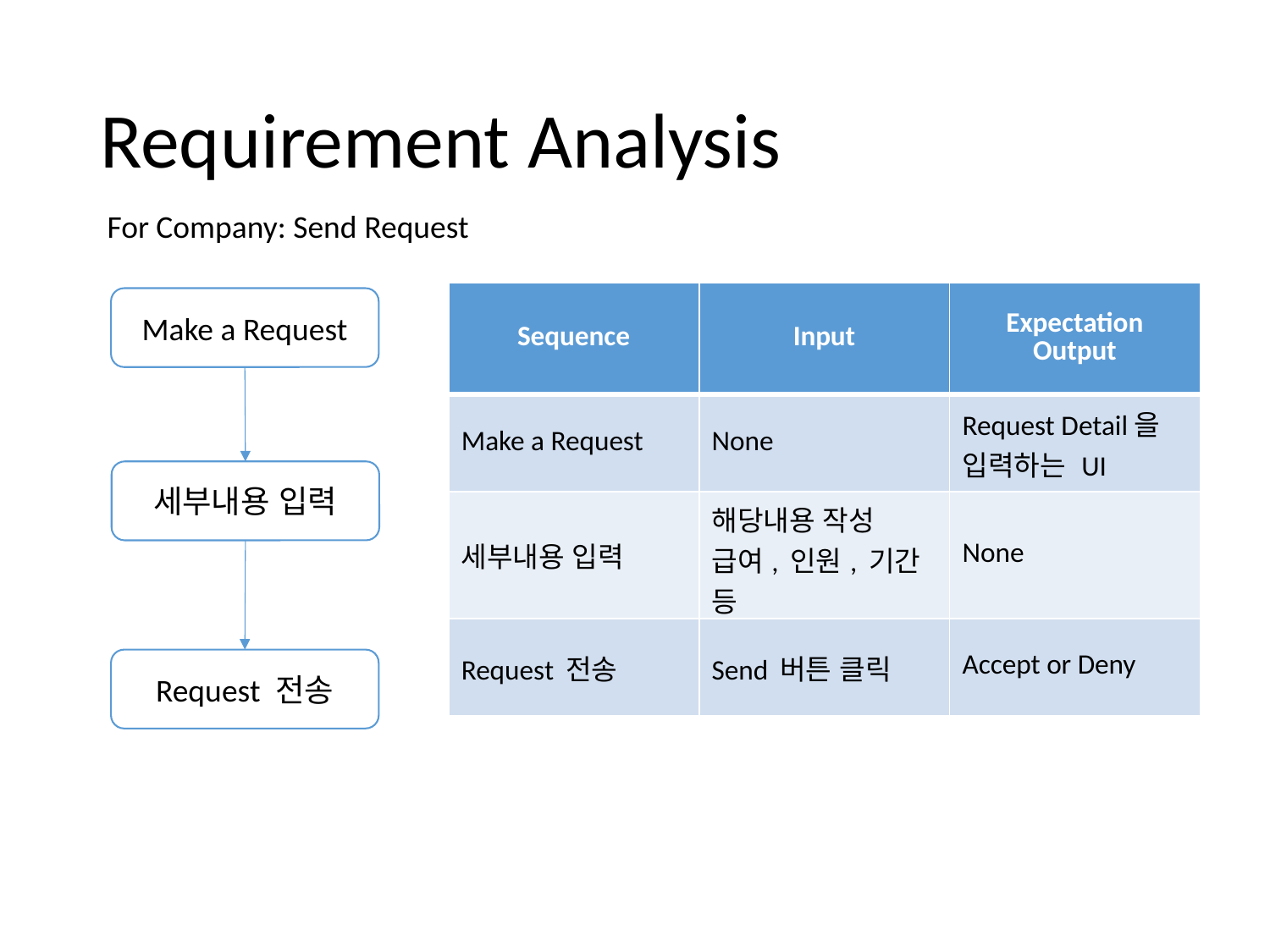

# Requirement Analysis
For Company: Send Request
| Sequence | Input | Expectation Output |
| --- | --- | --- |
| Make a Request | None | Request Detail을 입력하는 UI |
| 세부내용 입력 | 해당내용 작성 급여, 인원, 기간 등 | None |
| Request 전송 | Send 버튼 클릭 | Accept or Deny |
Make a Request
세부내용 입력
Request 전송